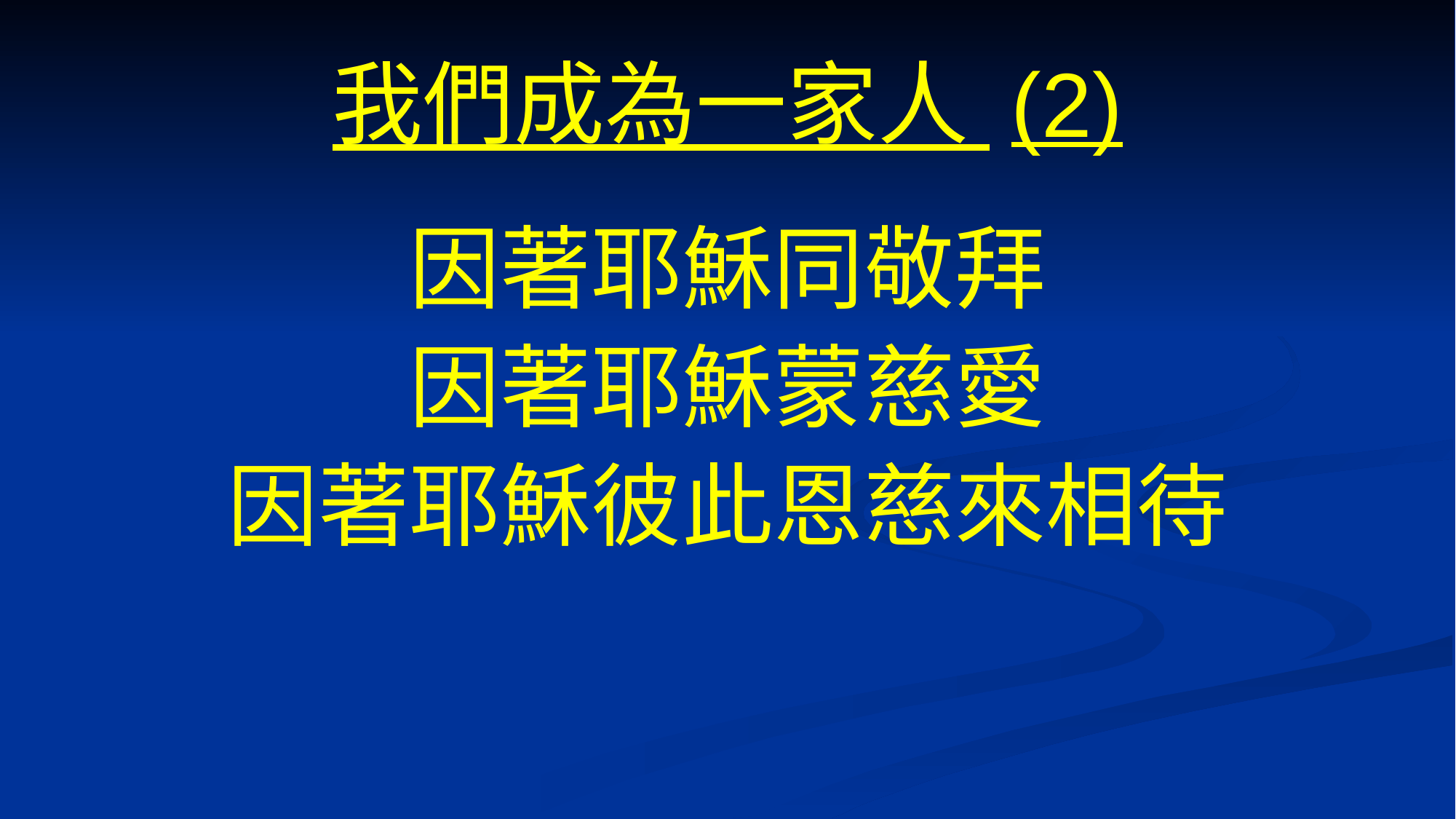

# 我們成為一家人 (2)
因著耶穌同敬拜
因著耶穌蒙慈愛
因著耶穌彼此恩慈來相待